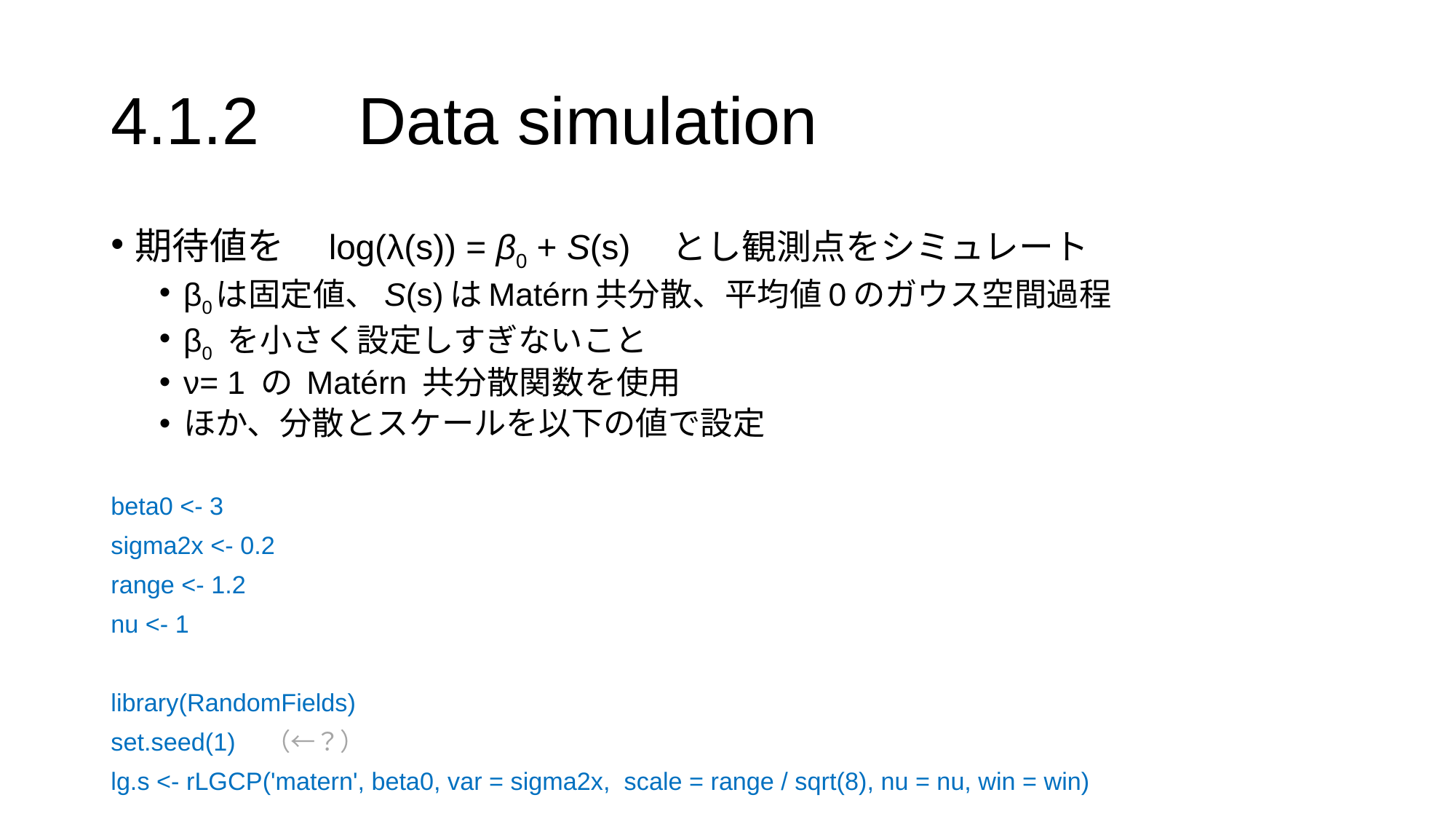

# 4.1.2　Data simulation
期待値を　log(λ(s)) = β0 + S(s)　とし観測点をシミュレート
β0は固定値、S(s)はMatérn共分散、平均値0のガウス空間過程
β0 を小さく設定しすぎないこと
ν= 1 の Matérn 共分散関数を使用
ほか、分散とスケールを以下の値で設定

beta0 <- 3
sigma2x <- 0.2
range <- 1.2
nu <- 1

library(RandomFields)
set.seed(1)　（←？）
lg.s <- rLGCP('matern', beta0, var = sigma2x,  scale = range / sqrt(8), nu = nu, win = win)